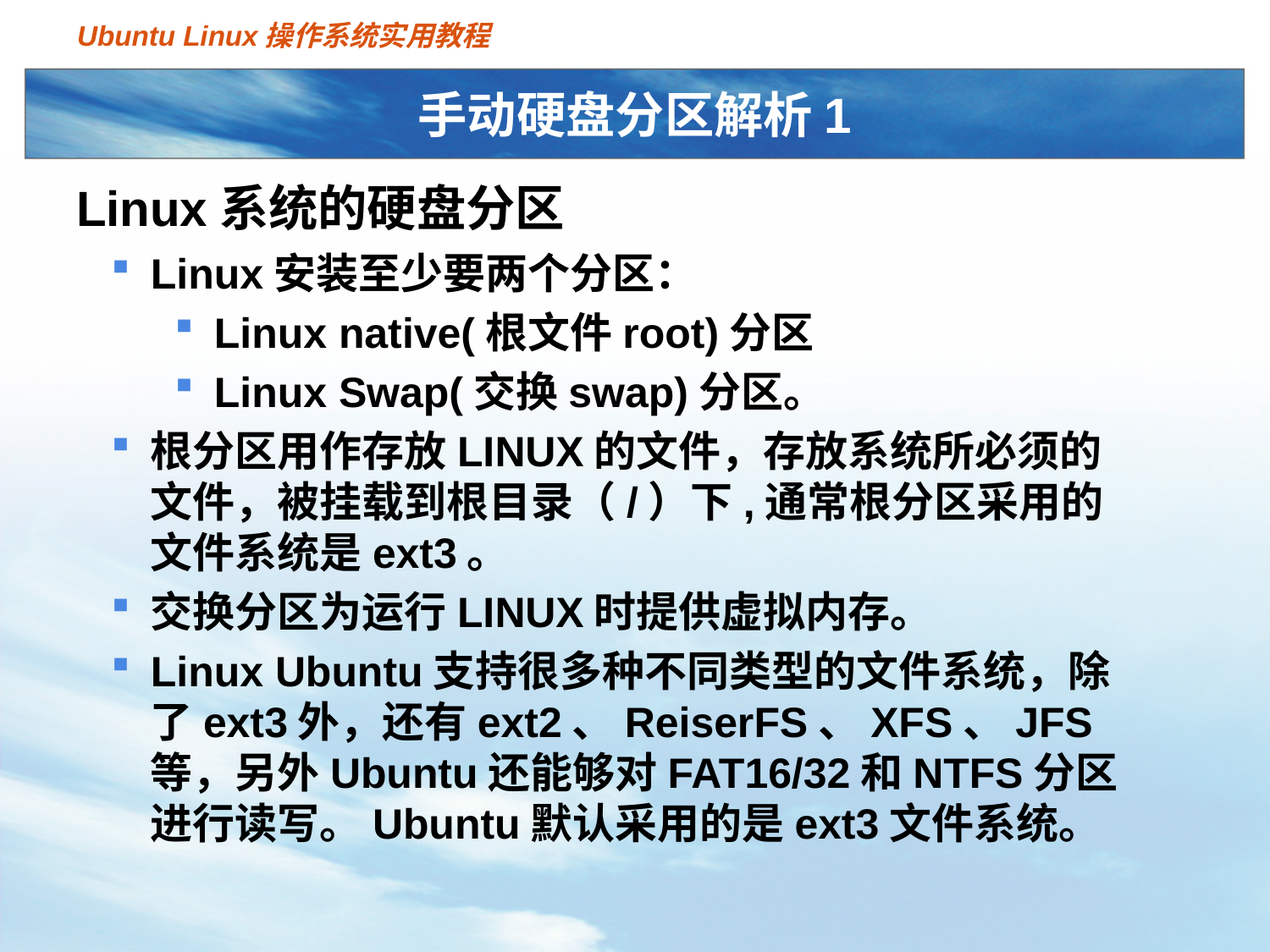

# 手动硬盘分区解析1
Linux系统的硬盘分区
Linux安装至少要两个分区：
Linux native(根文件root)分区
Linux Swap(交换swap)分区。
根分区用作存放LINUX的文件，存放系统所必须的文件，被挂载到根目录（/）下,通常根分区采用的文件系统是ext3。
交换分区为运行LINUX时提供虚拟内存。
Linux Ubuntu支持很多种不同类型的文件系统，除了ext3外，还有ext2、ReiserFS、XFS、JFS等，另外Ubuntu还能够对FAT16/32和NTFS分区进行读写。Ubuntu默认采用的是ext3文件系统。